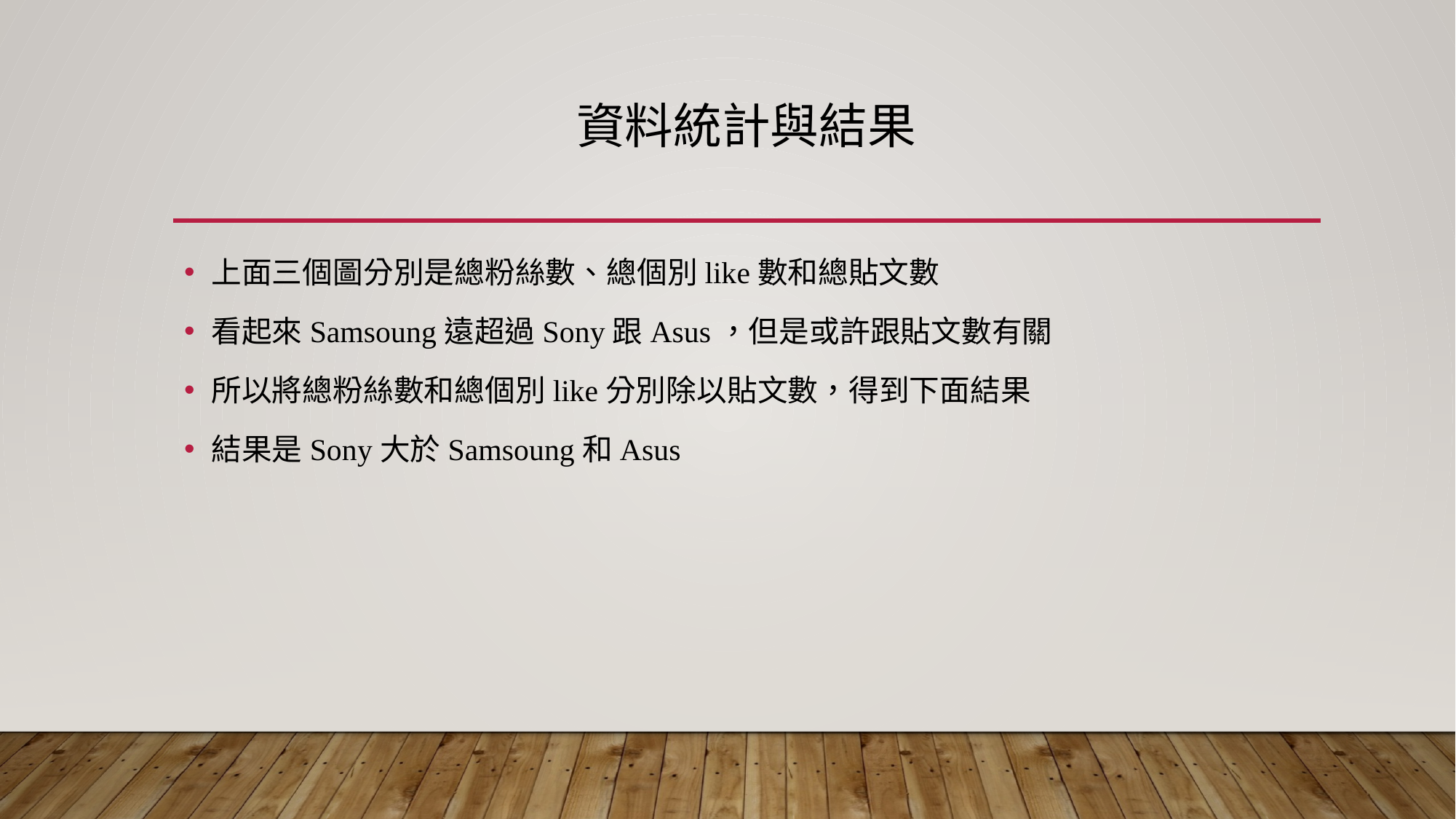

# 資料統計與結果
上面三個圖分別是總粉絲數、總個別like數和總貼文數
看起來Samsoung遠超過Sony跟Asus，但是或許跟貼文數有關
所以將總粉絲數和總個別like分別除以貼文數，得到下面結果
結果是Sony大於Samsoung和Asus